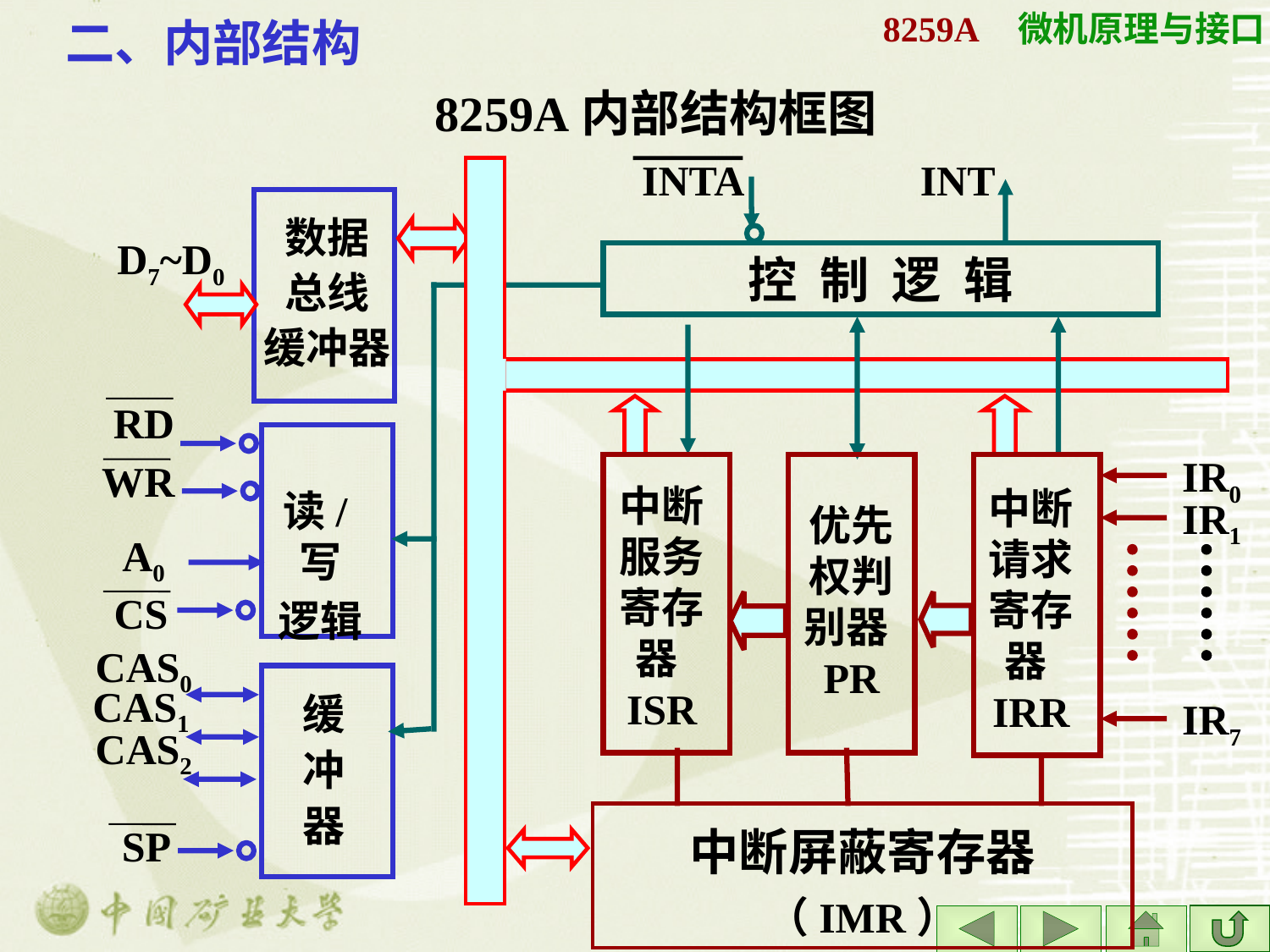

二、内部结构
# 8259A
8259A内部结构框图
INTA
INT

数据
总线
缓冲器

D7~D0
RD

WR

A0
CS

CAS0
CAS1
CAS2
SP

控  制  逻  辑

IR0

中断服务寄存器ISR
中断请求寄存器IRR

读/写
逻辑

IR1
优先权判别器PR

缓
冲
器
IR7

中断屏蔽寄存器（IMR）